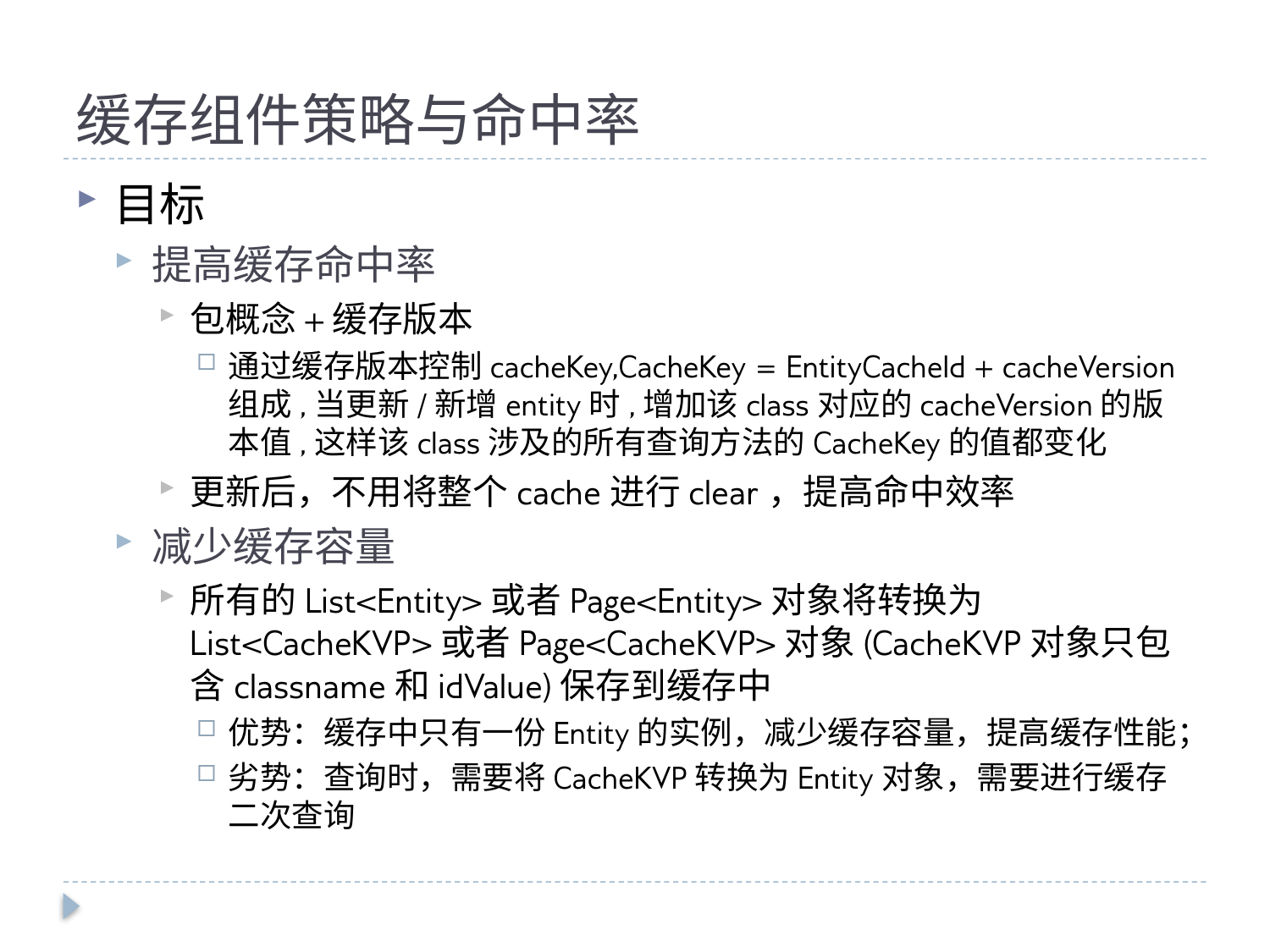

# 缓存组件策略与命中率
目标
提高缓存命中率
包概念+缓存版本
通过缓存版本控制cacheKey,CacheKey = EntityCacheId + cacheVersion组成,当更新/新增entity时,增加该class对应的cacheVersion的版本值,这样该class涉及的所有查询方法的CacheKey的值都变化
更新后，不用将整个cache进行clear，提高命中效率
减少缓存容量
所有的List<Entity>或者Page<Entity>对象将转换为List<CacheKVP>或者Page<CacheKVP>对象(CacheKVP对象只包含classname和idValue)保存到缓存中
优势：缓存中只有一份Entity的实例，减少缓存容量，提高缓存性能；
劣势：查询时，需要将CacheKVP转换为Entity对象，需要进行缓存二次查询